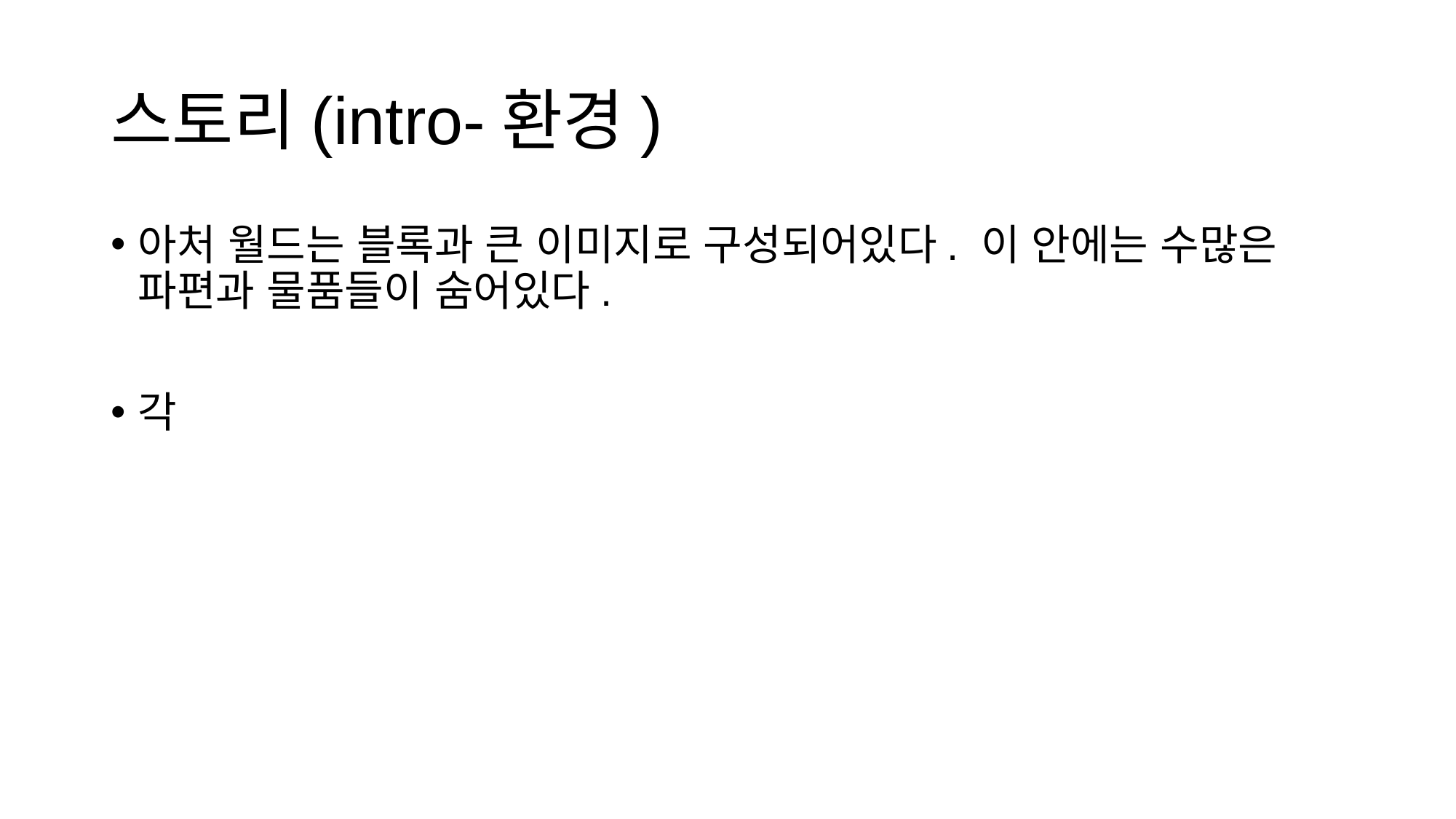

# 스토리(intro-환경)
아처 월드는 블록과 큰 이미지로 구성되어있다. 이 안에는 수많은 파편과 물품들이 숨어있다.

각